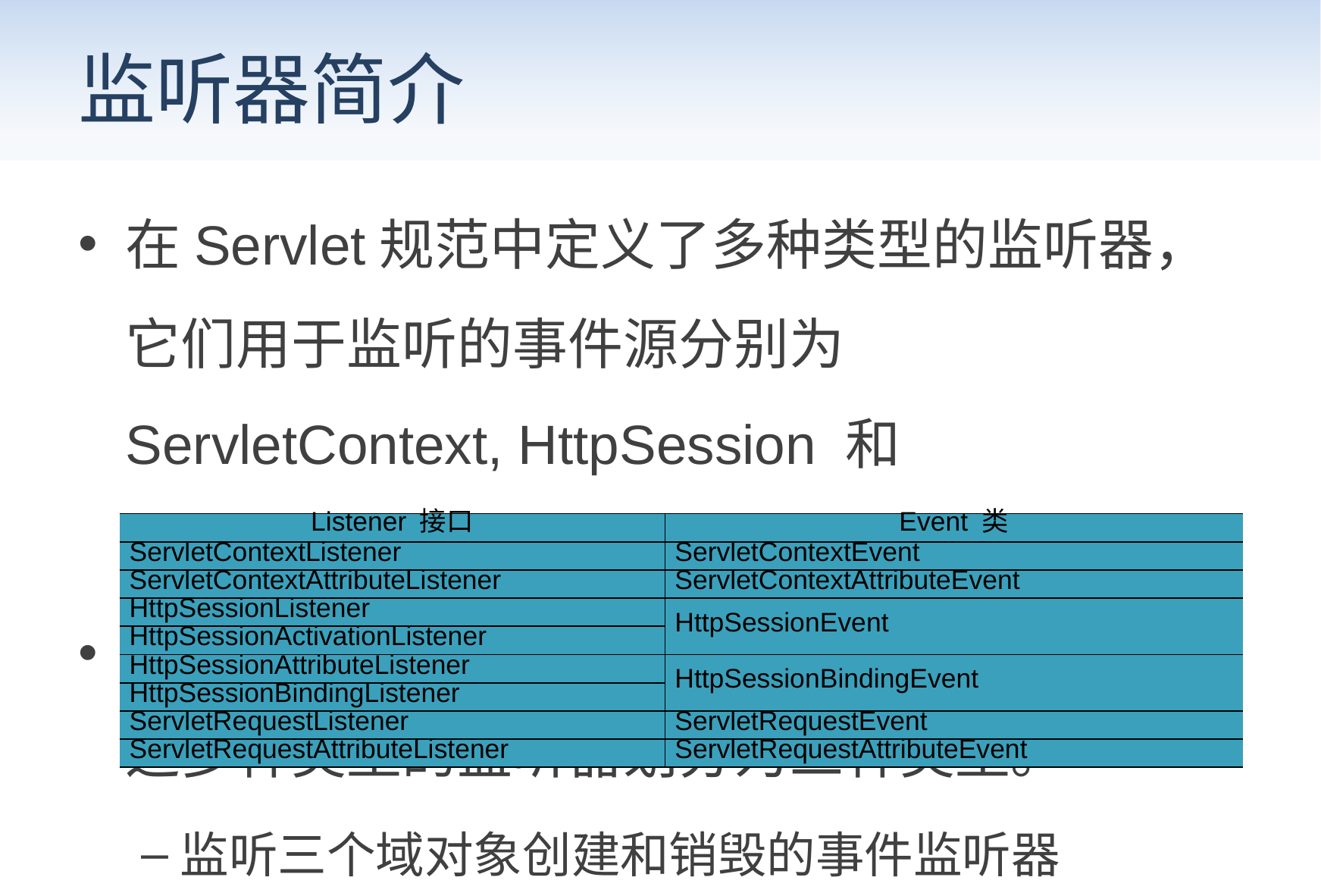

# 监听器简介
在Servlet规范中定义了多种类型的监听器，它们用于监听的事件源分别为 ServletContext, HttpSession 和 ServletRequest 这三个域对象。
Servlet规范针对这三个对象上的操作，又把这多种类型的监听器划分为三种类型。
监听三个域对象创建和销毁的事件监听器
监听域对象中属性的增加和删除的事件监听器
监听绑定到 HttpSession 域中的某个对象的状态的事件监听器。
下表列出了Servlet中的8个Listener接口和6个Event类。

| Listener 接口 | Event 类 |
| --- | --- |
| ServletContextListener | ServletContextEvent |
| ServletContextAttributeListener | ServletContextAttributeEvent |
| HttpSessionListener | HttpSessionEvent |
| HttpSessionActivationListener |  |
| HttpSessionAttributeListener | HttpSessionBindingEvent |
| HttpSessionBindingListener |  |
| ServletRequestListener | ServletRequestEvent |
| ServletRequestAttributeListener | ServletRequestAttributeEvent |